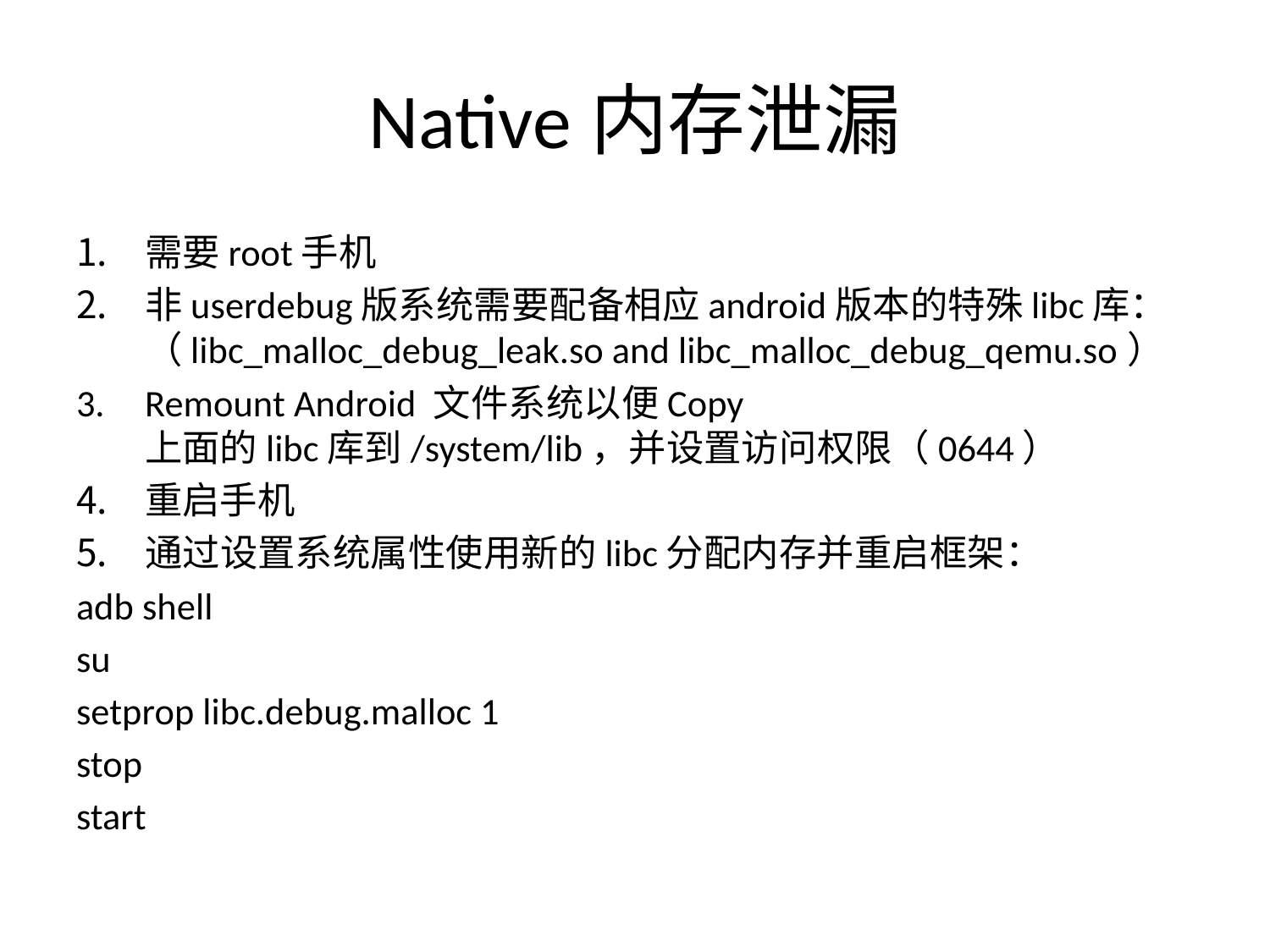

# Native内存泄漏
需要root手机
非userdebug版系统需要配备相应android版本的特殊libc库： （libc_malloc_debug_leak.so and libc_malloc_debug_qemu.so）
Remount Android 文件系统以便Copy 上面的libc库到/system/lib，并设置访问权限（0644）
重启手机
通过设置系统属性使用新的libc分配内存并重启框架：
adb shell
su
setprop libc.debug.malloc 1
stop
start